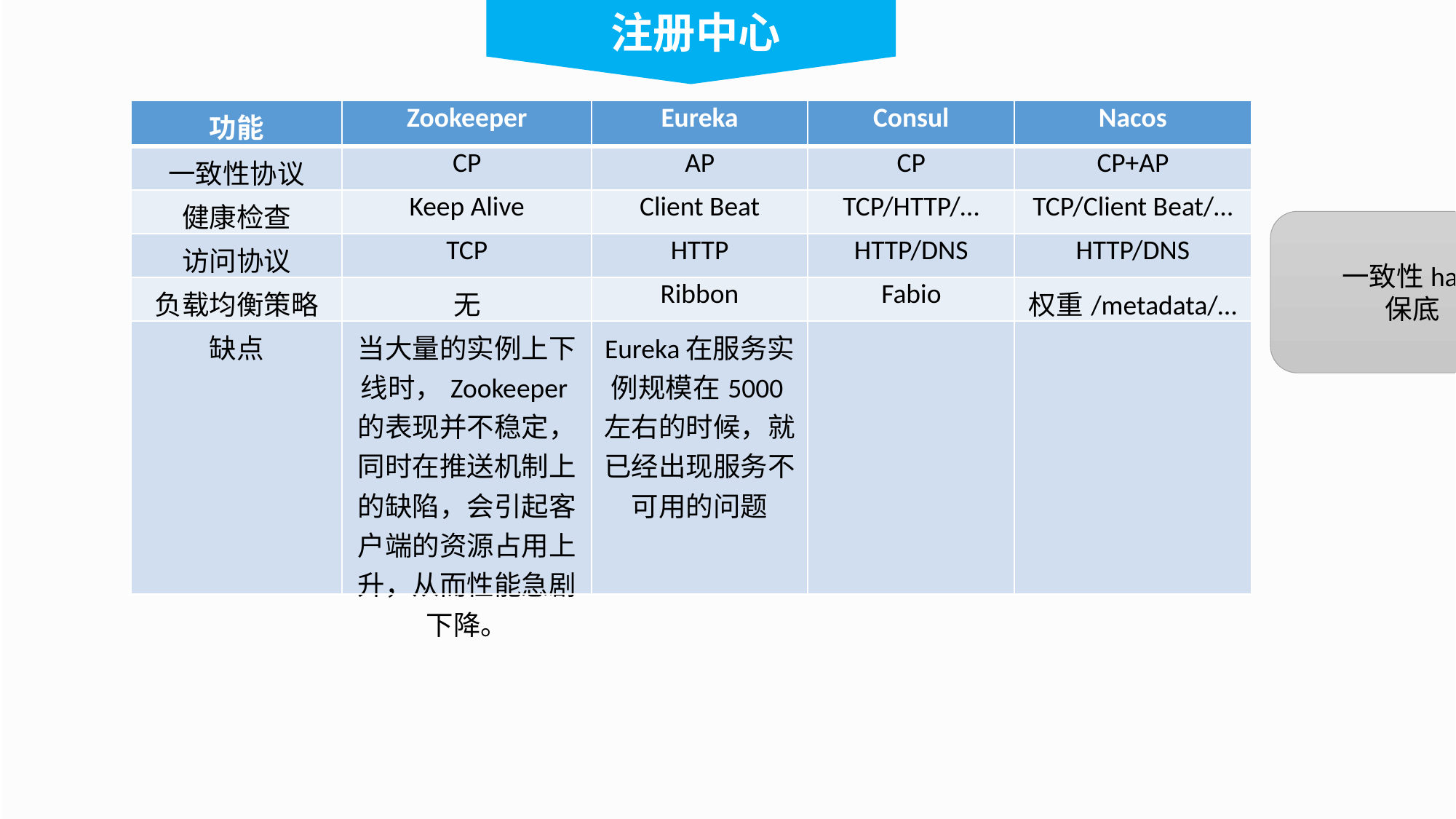

注册中心
| 功能 | Zookeeper | Eureka | Consul | Nacos |
| --- | --- | --- | --- | --- |
| 一致性协议 | CP | AP | CP | CP+AP |
| 健康检查 | Keep Alive | Client Beat | TCP/HTTP/… | TCP/Client Beat/… |
| 访问协议 | TCP | HTTP | HTTP/DNS | HTTP/DNS |
| 负载均衡策略 | 无 | Ribbon | Fabio | 权重/metadata/… |
| 缺点 | 当大量的实例上下线时，Zookeeper的表现并不稳定，同时在推送机制上的缺陷，会引起客户端的资源占用上升，从而性能急剧下降。 | Eureka在服务实例规模在5000左右的时候，就已经出现服务不可用的问题 |  |  |
一致性hash
保底